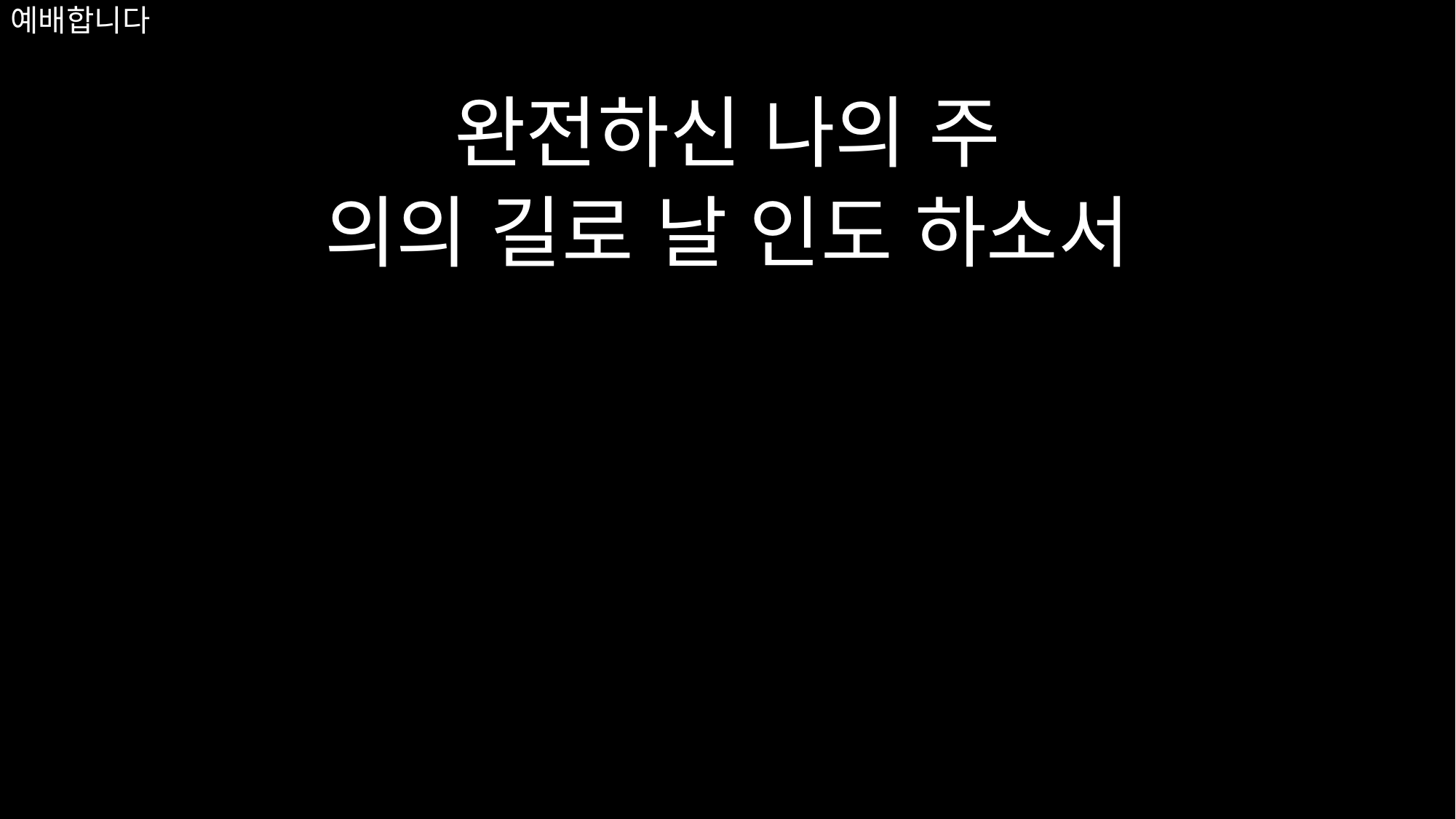

# 예배합니다
완전하신 나의 주
의의 길로 날 인도 하소서